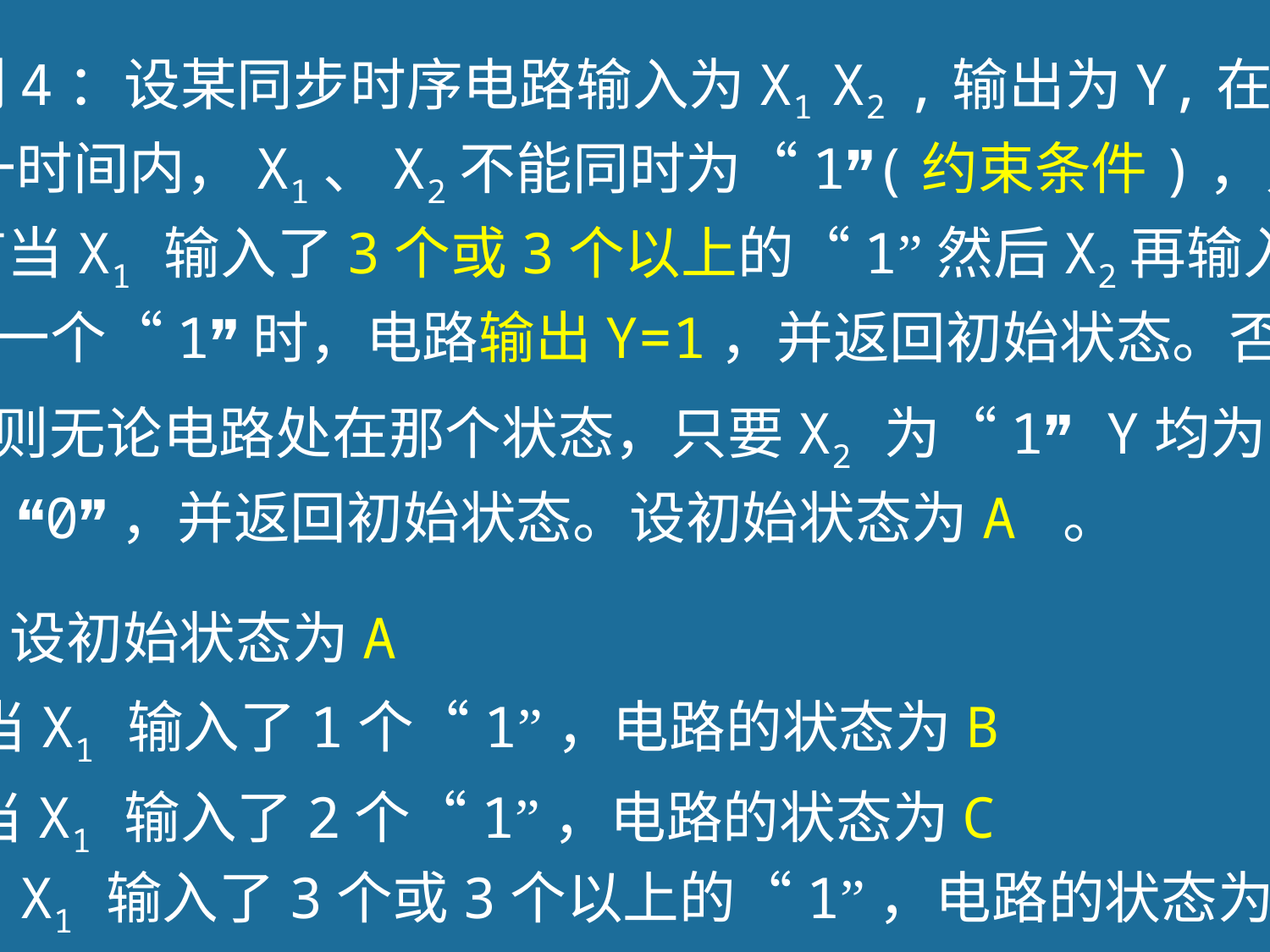

例4：设某同步时序电路输入为X1 X2 ,输出为Y,在同
一时间内，X1、X2不能同时为“1”(约束条件)，只
有当X1 输入了3个或3个以上的“1”然后X2再输入
一个“1”时，电路输出Y=1，并返回初始状态。否
则无论电路处在那个状态，只要X2 为“1” Y均为
“0”，并返回初始状态。设初始状态为A 。
设初始状态为A
当X1 输入了1个“1”，电路的状态为B
当X1 输入了2个“1”，电路的状态为C
当X1 输入了3个或3个以上的“1”，电路的状态为D
53